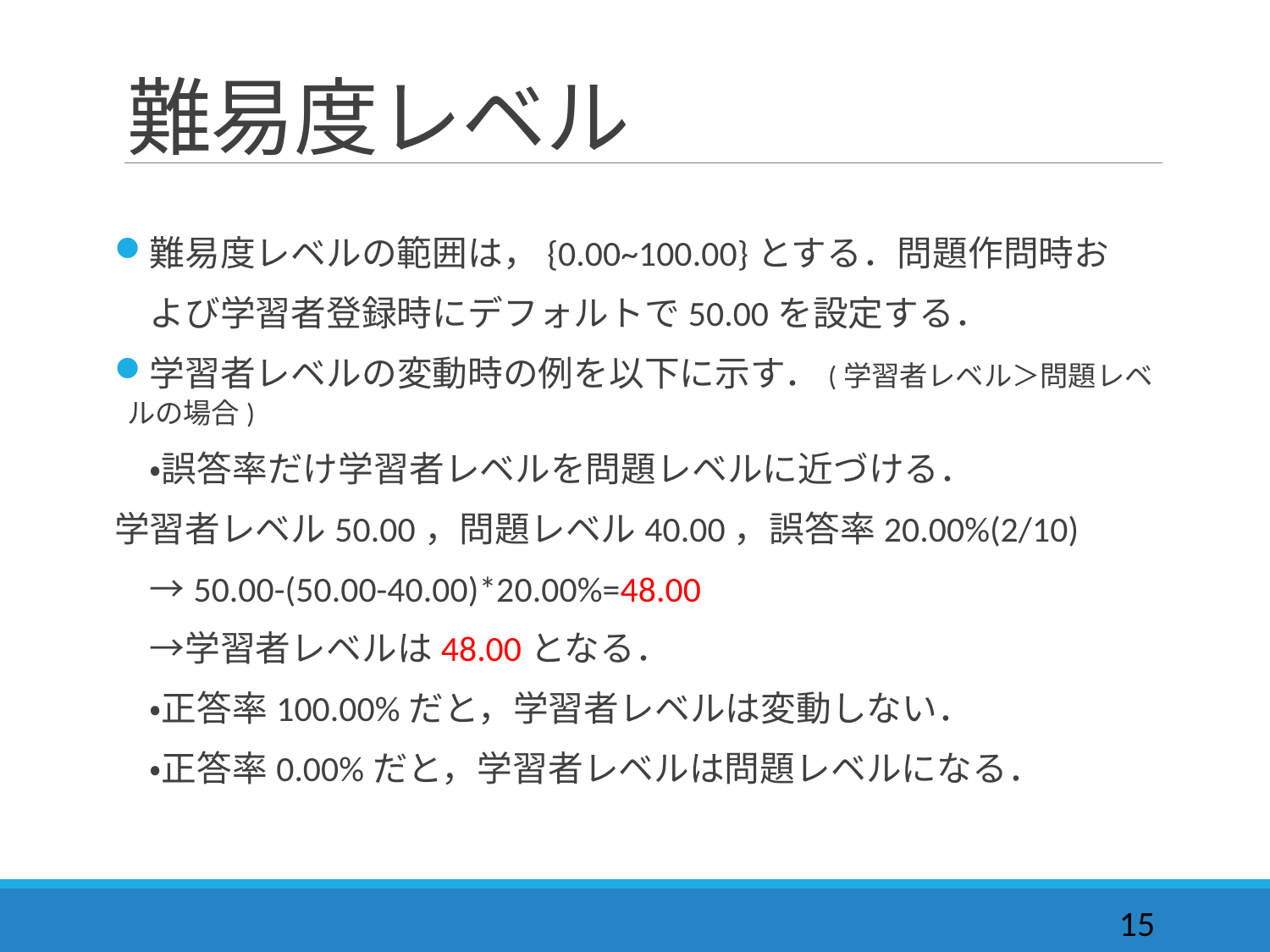

# 難易度レベル

難易度レベルの範囲は，{0.00~100.00}とする．問題作問時お
　よび学習者登録時にデフォルトで50.00を設定する．
学習者レベルの変動時の例を以下に示す．(学習者レベル＞問題レベルの場合)
　・誤答率だけ学習者レベルを問題レベルに近づける．
学習者レベル50.00，問題レベル40.00，誤答率20.00%(2/10)
　→50.00-(50.00-40.00)*20.00%=48.00
　→学習者レベルは48.00となる．
　・正答率100.00%だと，学習者レベルは変動しない．
　・正答率0.00%だと，学習者レベルは問題レベルになる．

15